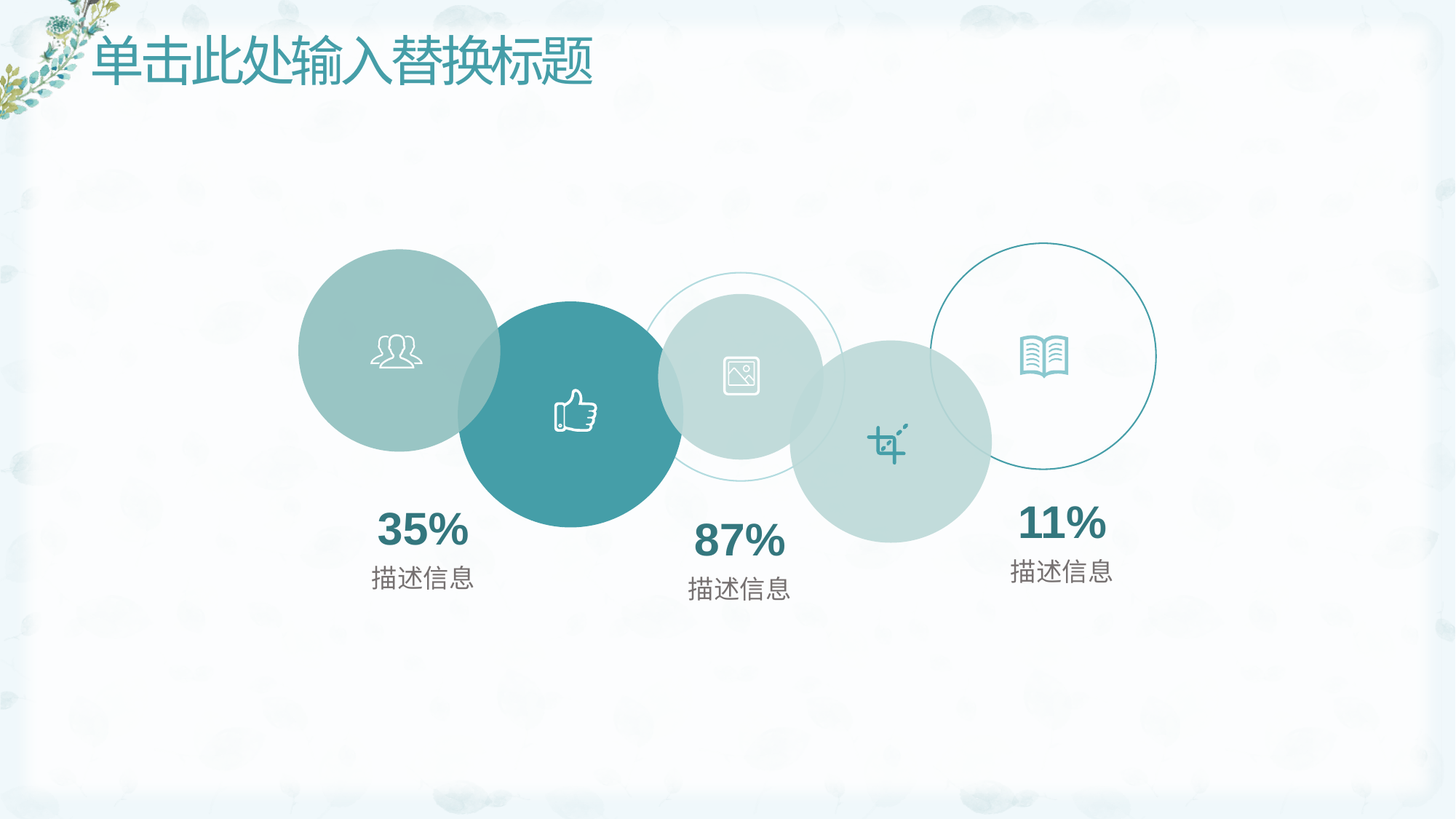

# 单击此处输入替换标题

11%
35%
87%
描述信息
描述信息
描述信息